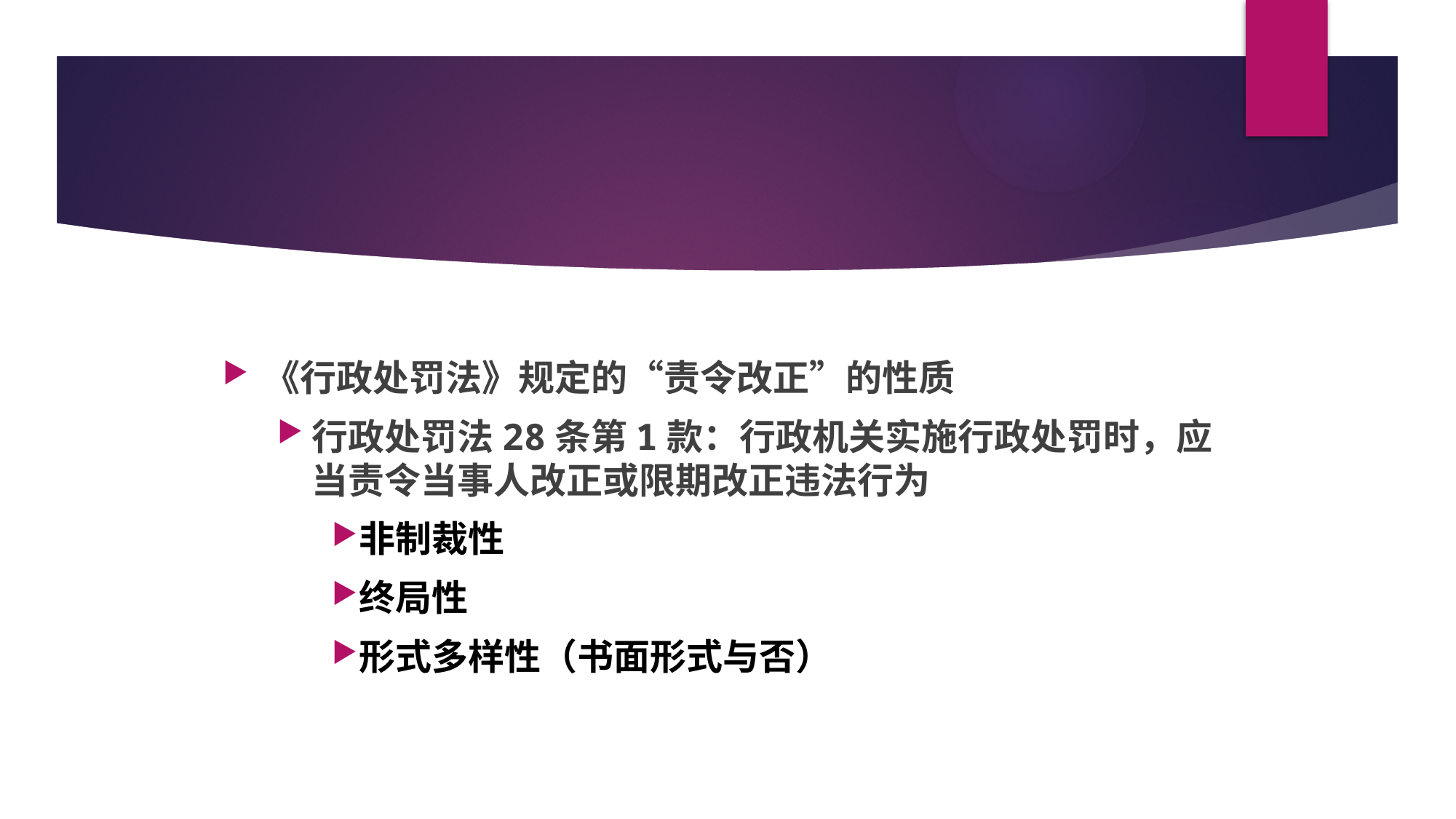

《行政处罚法》规定的“责令改正”的性质
行政处罚法28条第1款：行政机关实施行政处罚时，应当责令当事人改正或限期改正违法行为
非制裁性
终局性
形式多样性（书面形式与否）